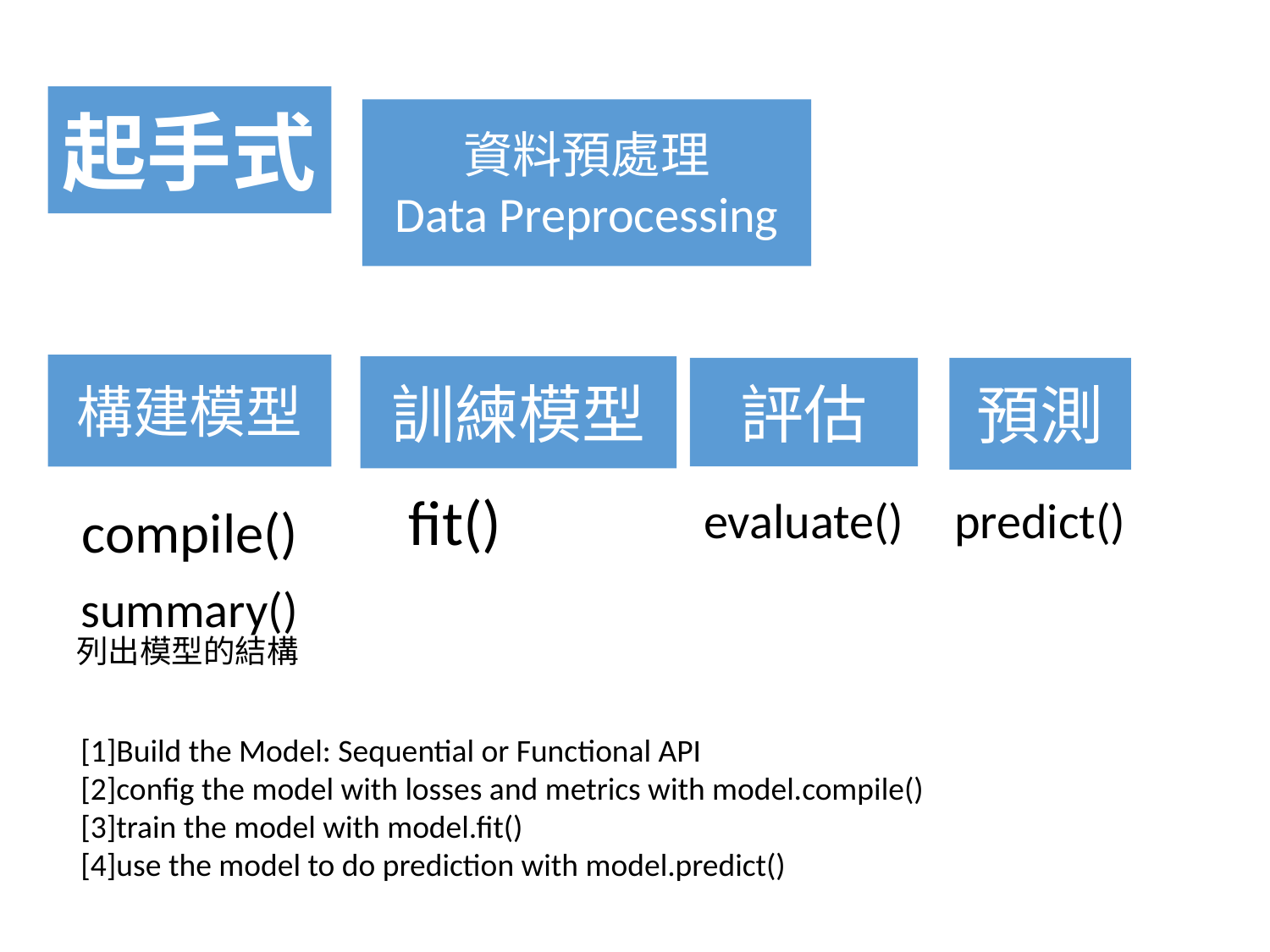

起手式
資料預處理
Data Preprocessing
構建模型
訓練模型
評估
預測
fit()
evaluate()
predict()
compile()
summary()
列出模型的結構
[1]Build the Model: Sequential or Functional API
[2]config the model with losses and metrics with model.compile()
[3]train the model with model.fit()
[4]use the model to do prediction with model.predict()